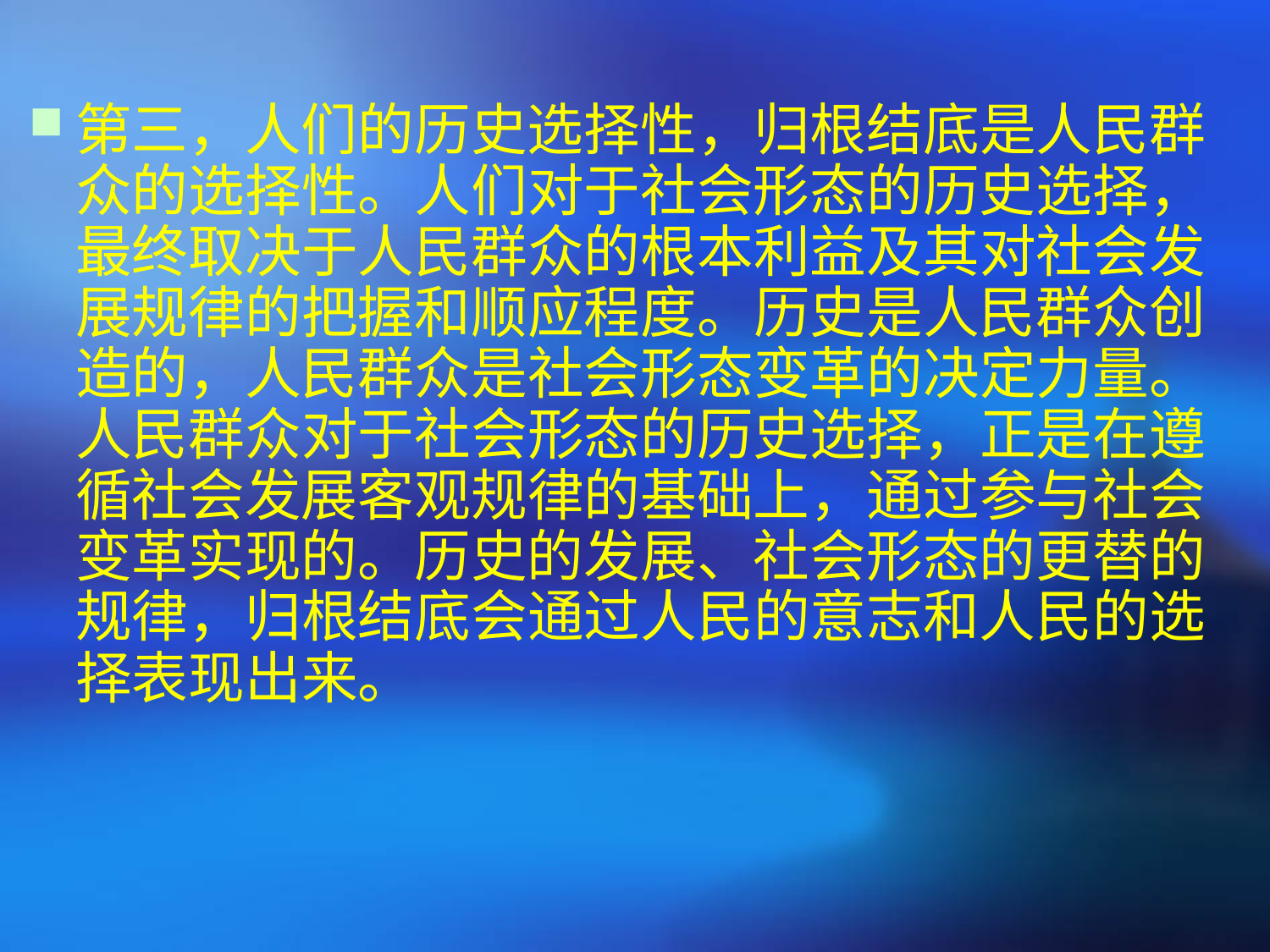

第三，人们的历史选择性，归根结底是人民群众的选择性。人们对于社会形态的历史选择，最终取决于人民群众的根本利益及其对社会发展规律的把握和顺应程度。历史是人民群众创造的，人民群众是社会形态变革的决定力量。人民群众对于社会形态的历史选择，正是在遵循社会发展客观规律的基础上，通过参与社会变革实现的。历史的发展、社会形态的更替的规律，归根结底会通过人民的意志和人民的选择表现出来。